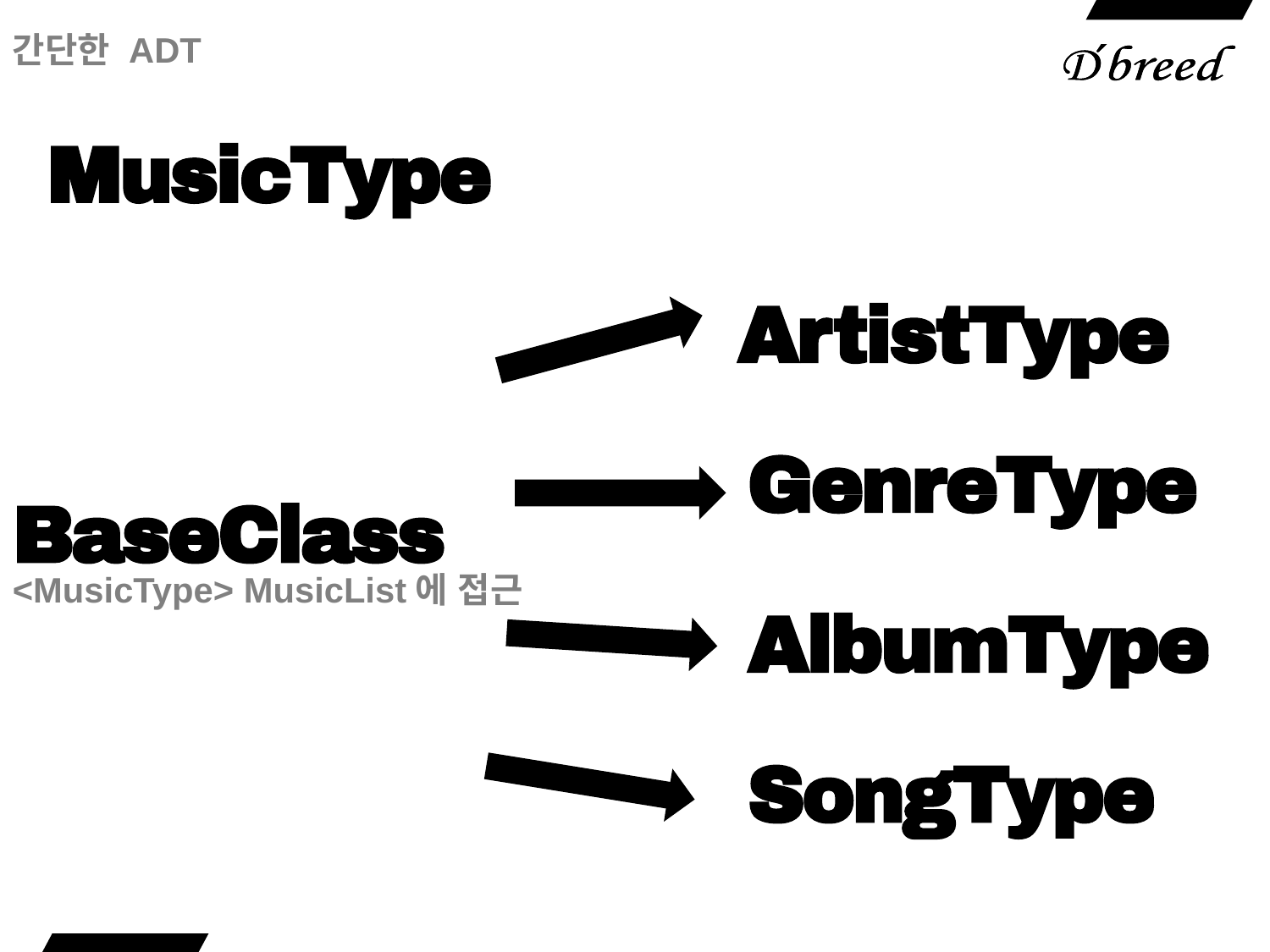

# 간단한 ADT

MusicType
ArtistType

GenreType

BaseClass
<MusicType> MusicList에 접근
AlbumType

SongType